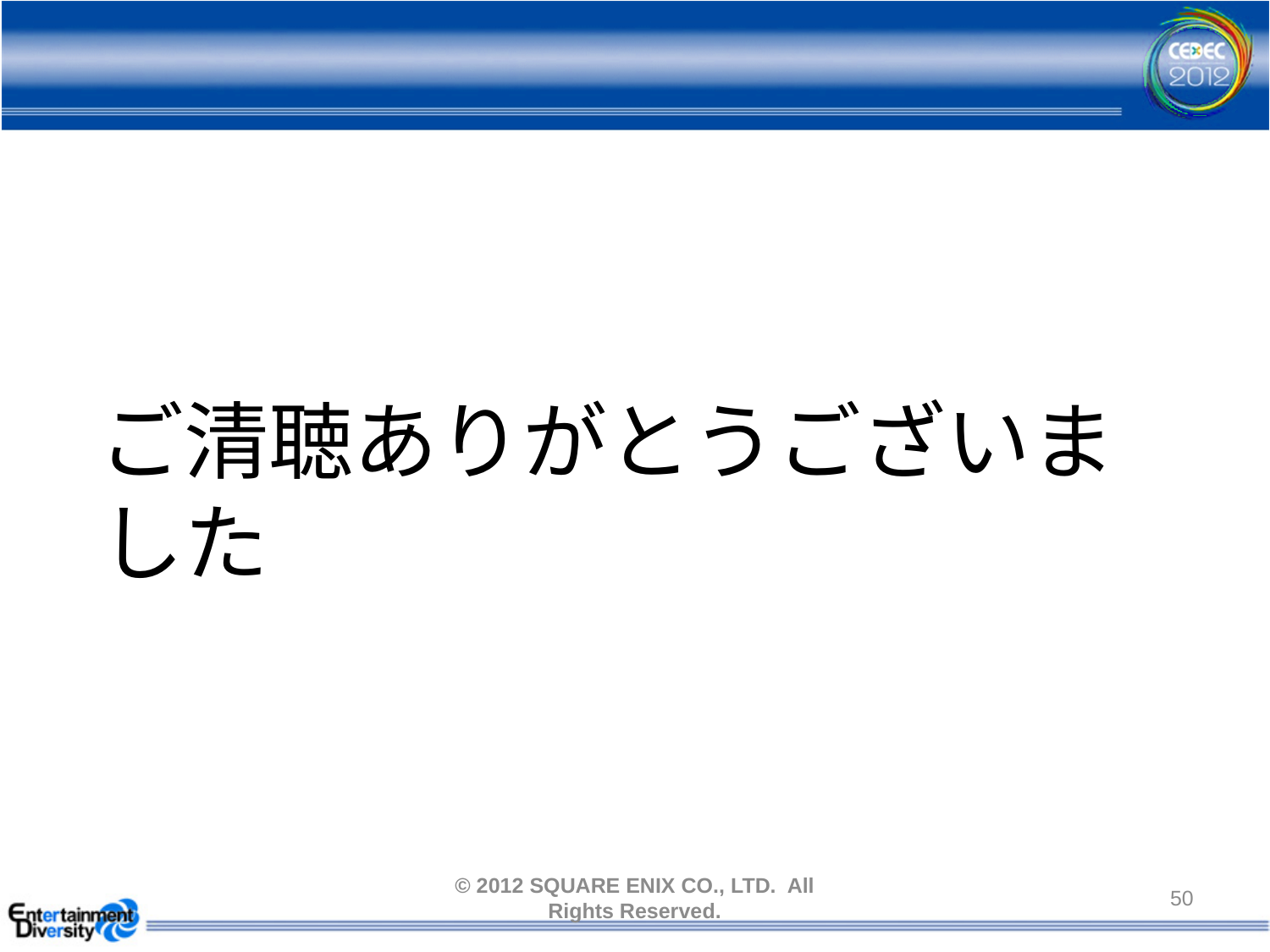

#
ご清聴ありがとうございました
© 2012 SQUARE ENIX CO., LTD.  All Rights Reserved.
50